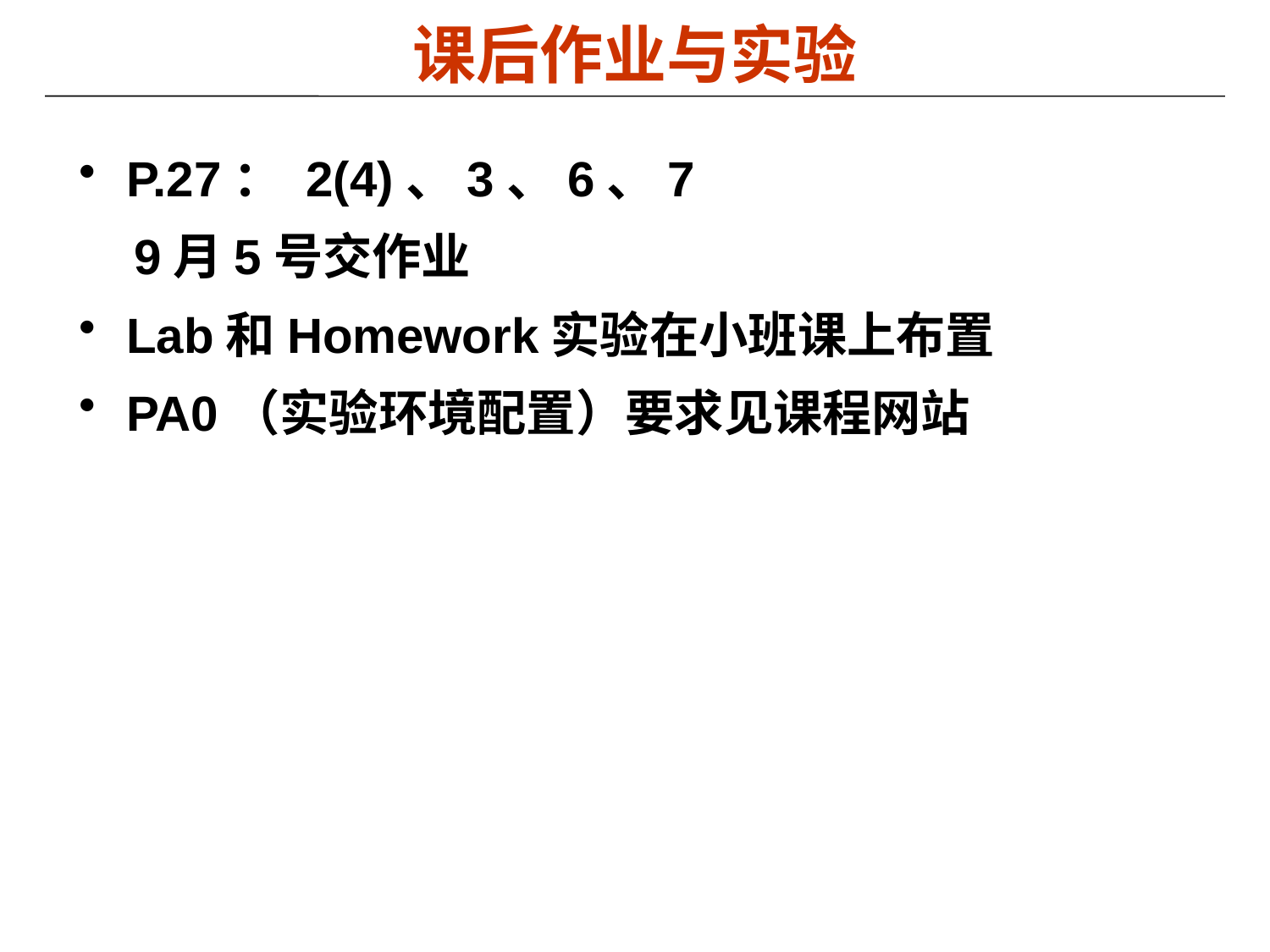

# 课后作业与实验
P.27： 2(4)、3、6、7
    9月5号交作业
Lab和Homework实验在小班课上布置
PA0（实验环境配置）要求见课程网站